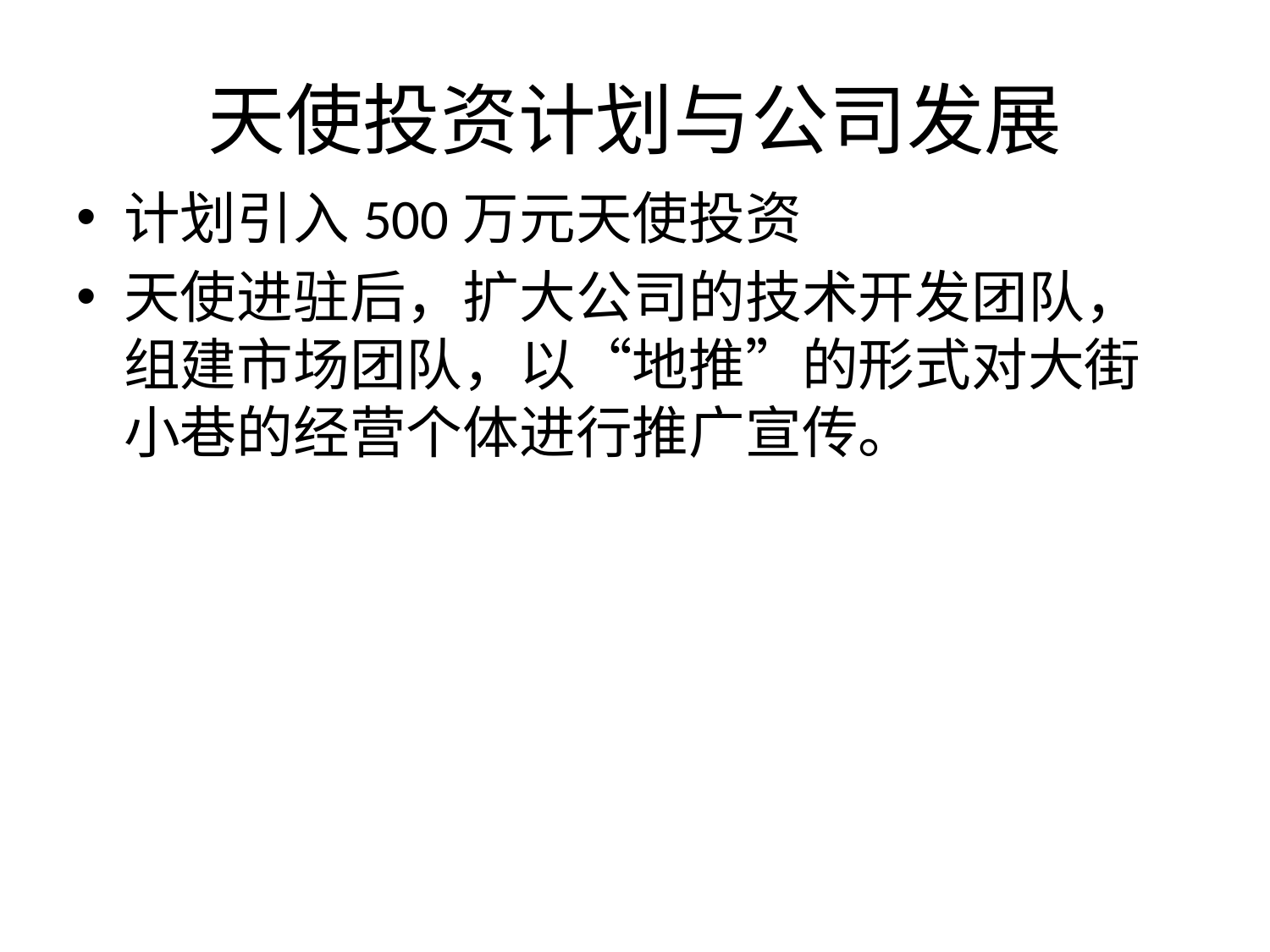

# 天使投资计划与公司发展
计划引入500万元天使投资
天使进驻后，扩大公司的技术开发团队，组建市场团队，以“地推”的形式对大街小巷的经营个体进行推广宣传。